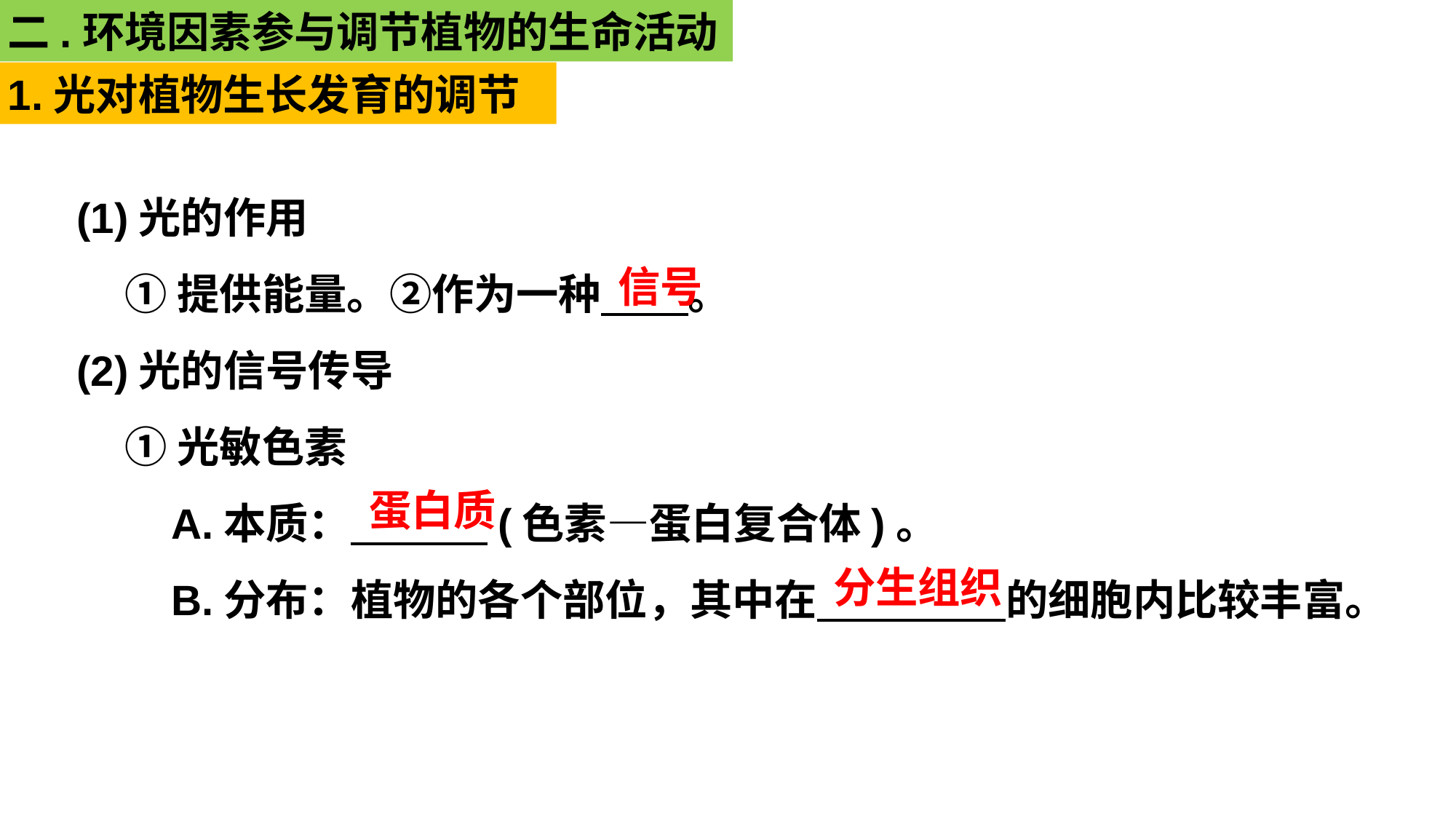

二.环境因素参与调节植物的生命活动
1.光对植物生长发育的调节
(1)光的作用
     ①提供能量。②作为一种         。
(2)光的信号传导
     ①光敏色素
        A.本质：　　　 (色素—蛋白复合体)。
        B.分布：植物的各个部位，其中在　　　　  的细胞内比较丰富。
信号
蛋白质
分生组织